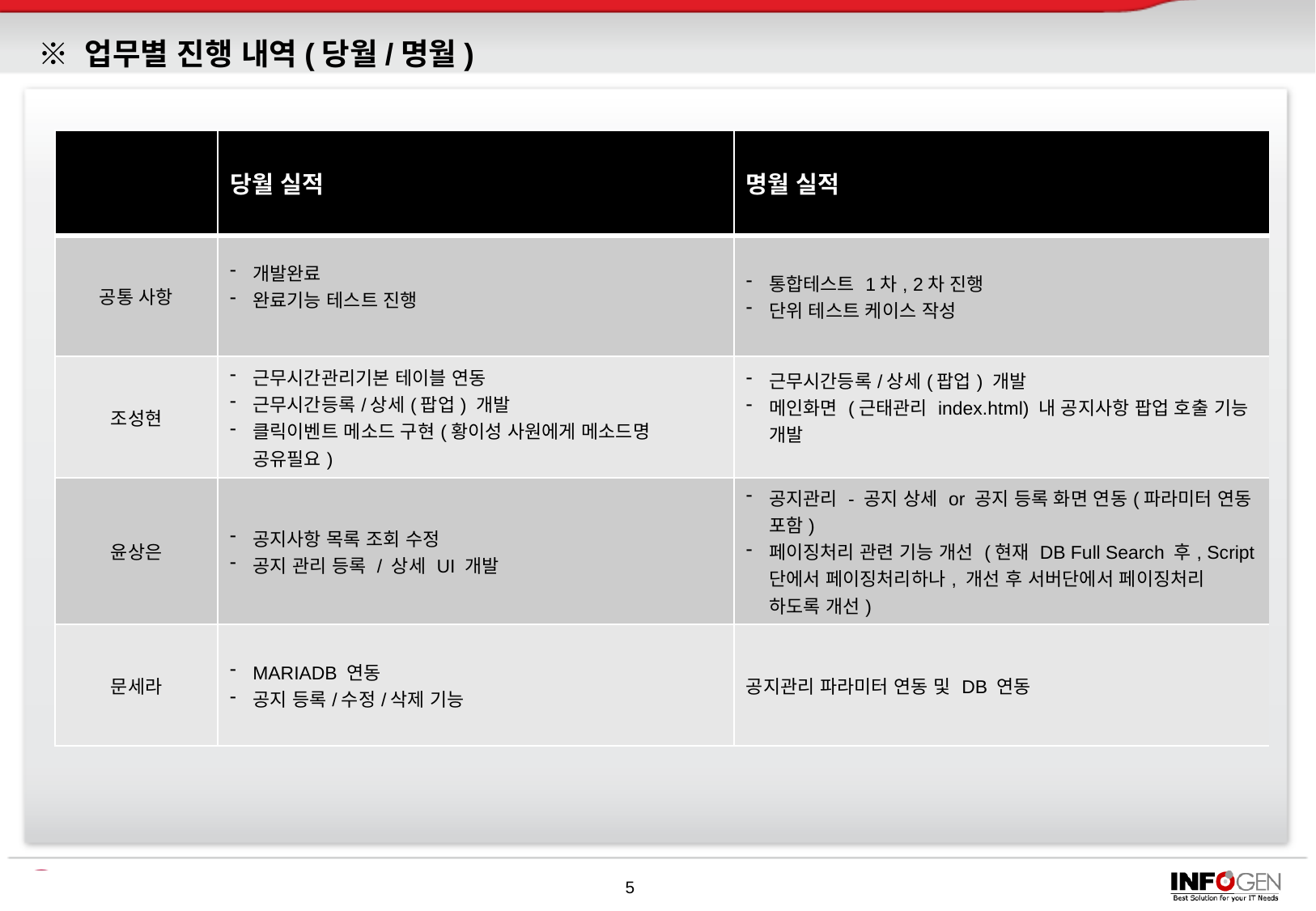

# ※ 업무별 진행 내역(당월/명월)
|  | 당월 실적 | 명월 실적 |
| --- | --- | --- |
| 공통 사항 | 개발완료 완료기능 테스트 진행 | 통합테스트 1차, 2차 진행 단위 테스트 케이스 작성 |
| 조성현 | 근무시간관리기본 테이블 연동 근무시간등록/상세(팝업) 개발 클릭이벤트 메소드 구현(황이성 사원에게 메소드명 공유필요) | 근무시간등록/상세(팝업) 개발 메인화면 (근태관리 index.html) 내 공지사항 팝업 호출 기능 개발 |
| 윤상은 | 공지사항 목록 조회 수정 공지 관리 등록 / 상세 UI 개발 | 공지관리 - 공지 상세 or 공지 등록 화면 연동(파라미터 연동 포함) 페이징처리 관련 기능 개선 (현재 DB Full Search 후, Script 단에서 페이징처리하나, 개선 후 서버단에서 페이징처리 하도록 개선) |
| 문세라 | MARIADB 연동 공지 등록/수정/삭제 기능 | 공지관리 파라미터 연동 및 DB 연동 |